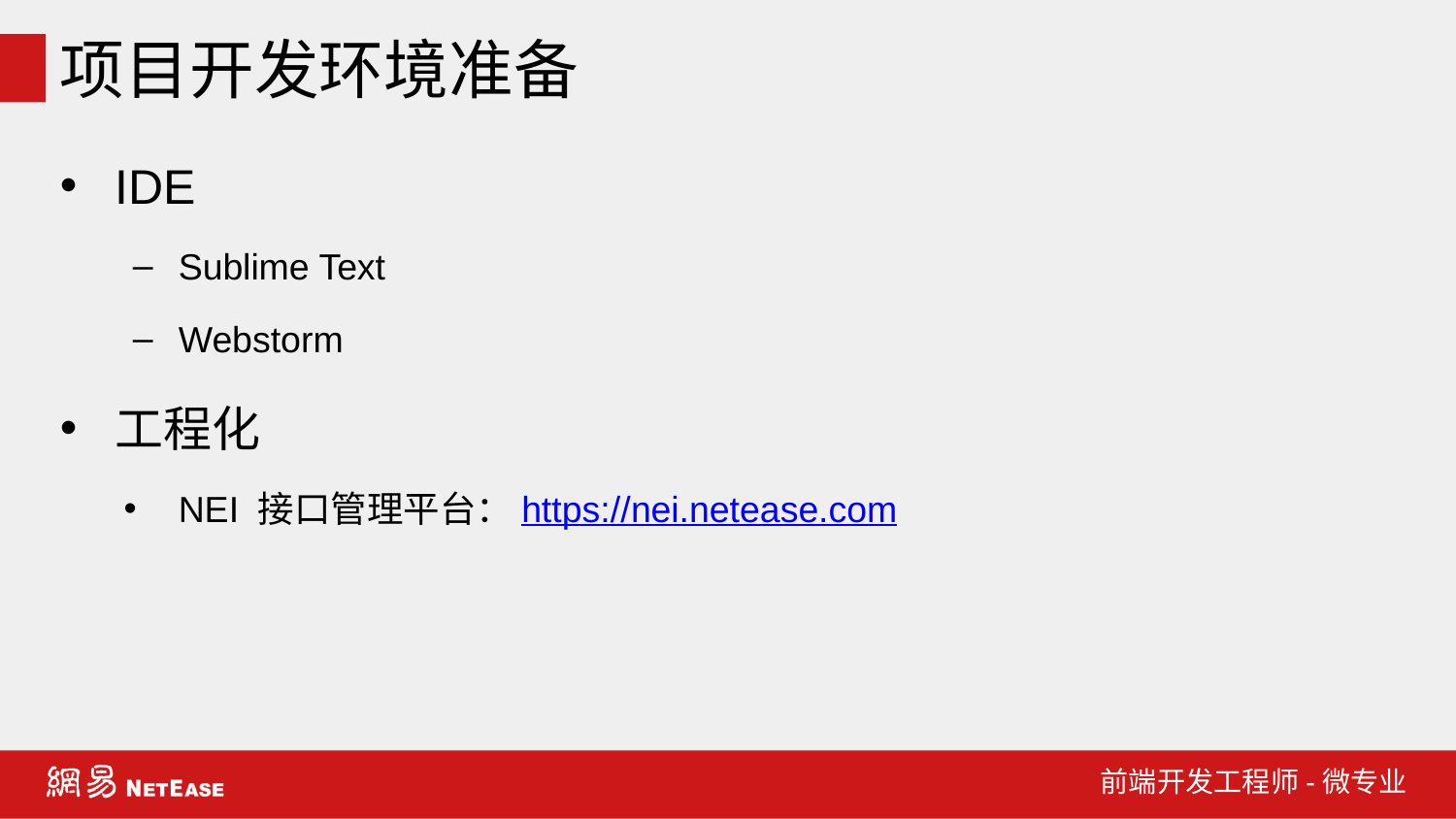

# 项目开发环境准备
IDE
Sublime Text
Webstorm
工程化
NEI 接口管理平台：https://nei.netease.com

前端开发工程师-微专业